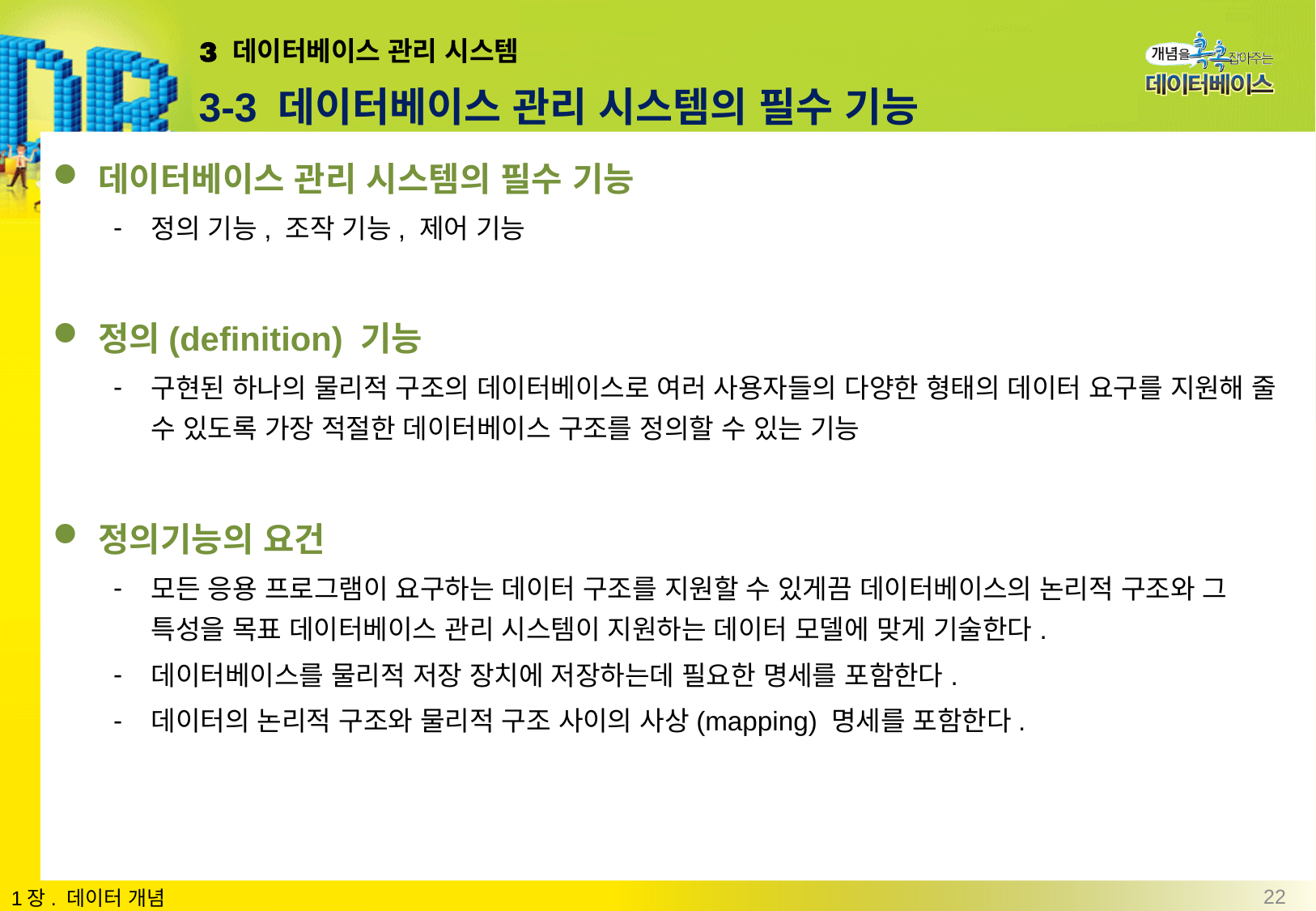

# 3 데이터베이스 관리 시스템
3-3 데이터베이스 관리 시스템의 필수 기능
데이터베이스 관리 시스템의 필수 기능
정의 기능, 조작 기능, 제어 기능

정의(definition) 기능
구현된 하나의 물리적 구조의 데이터베이스로 여러 사용자들의 다양한 형태의 데이터 요구를 지원해 줄 수 있도록 가장 적절한 데이터베이스 구조를 정의할 수 있는 기능

정의기능의 요건
모든 응용 프로그램이 요구하는 데이터 구조를 지원할 수 있게끔 데이터베이스의 논리적 구조와 그 특성을 목표 데이터베이스 관리 시스템이 지원하는 데이터 모델에 맞게 기술한다.
데이터베이스를 물리적 저장 장치에 저장하는데 필요한 명세를 포함한다.
데이터의 논리적 구조와 물리적 구조 사이의 사상(mapping) 명세를 포함한다.
22